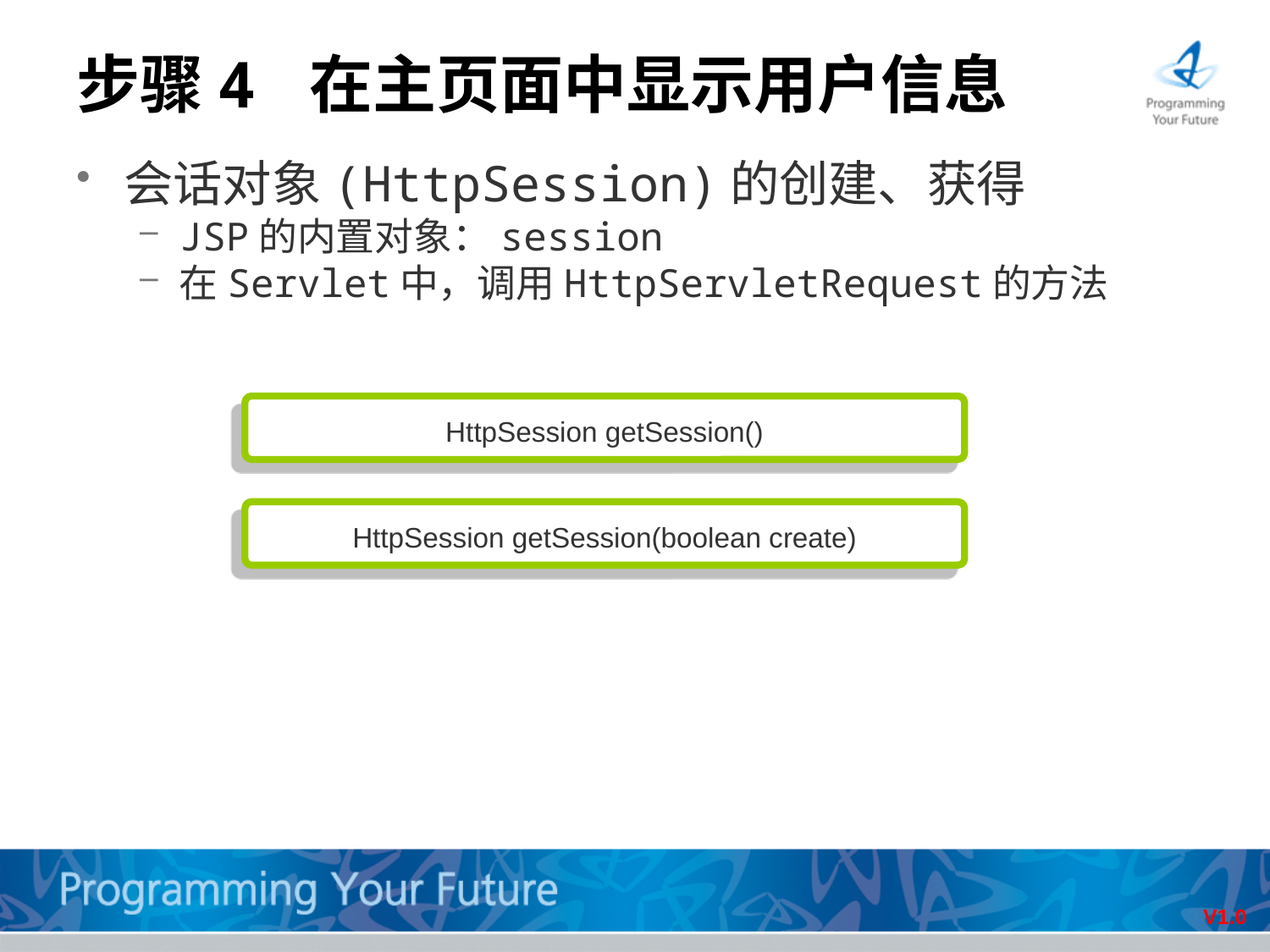

# 步骤4 在主页面中显示用户信息
会话对象(HttpSession)的创建、获得
JSP的内置对象：session
在Servlet中，调用HttpServletRequest的方法

HttpSession getSession()
HttpSession getSession(boolean create)